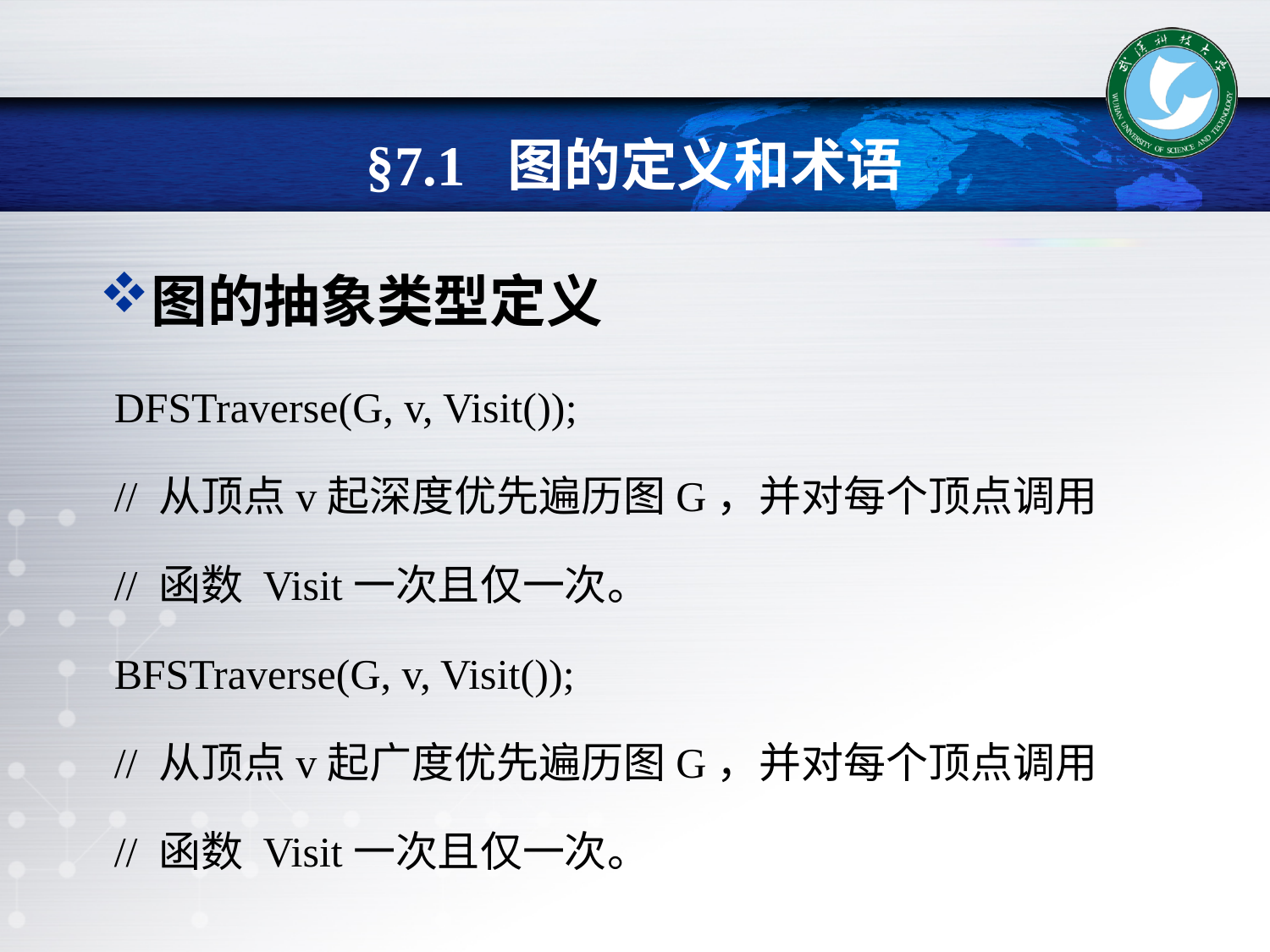

# §7.1  图的定义和术语
图的抽象类型定义

DFSTraverse(G, v, Visit());
// 从顶点v起深度优先遍历图G，并对每个顶点调用
// 函数 Visit一次且仅一次。
BFSTraverse(G, v, Visit());
// 从顶点v起广度优先遍历图G，并对每个顶点调用
// 函数 Visit一次且仅一次。